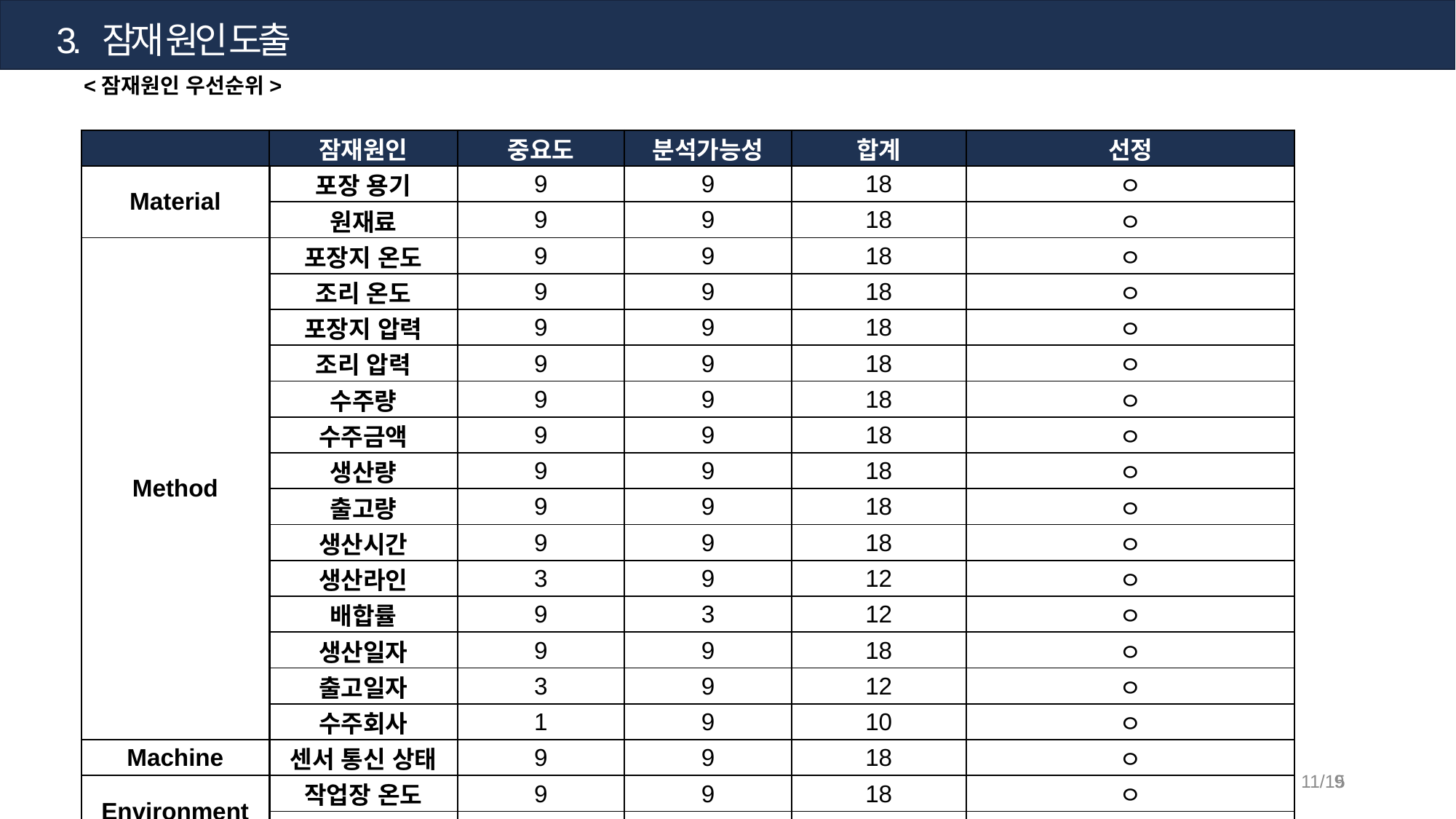

3.  잠재 원인 도출
<잠재원인 우선순위>
|  | 잠재원인 | 중요도 | 분석가능성 | 합계 | 선정 |
| --- | --- | --- | --- | --- | --- |
| Material | 포장 용기 | 9 | 9 | 18 | ㅇ |
|  | 원재료 | 9 | 9 | 18 | ㅇ |
| Method | 포장지 온도 | 9 | 9 | 18 | ㅇ |
|  | 조리 온도 | 9 | 9 | 18 | ㅇ |
|  | 포장지 압력 | 9 | 9 | 18 | ㅇ |
|  | 조리 압력 | 9 | 9 | 18 | ㅇ |
|  | 수주량 | 9 | 9 | 18 | ㅇ |
|  | 수주금액 | 9 | 9 | 18 | ㅇ |
|  | 생산량 | 9 | 9 | 18 | ㅇ |
|  | 출고량 | 9 | 9 | 18 | ㅇ |
|  | 생산시간 | 9 | 9 | 18 | ㅇ |
|  | 생산라인 | 3 | 9 | 12 | ㅇ |
|  | 배합률 | 9 | 3 | 12 | ㅇ |
|  | 생산일자 | 9 | 9 | 18 | ㅇ |
|  | 출고일자 | 3 | 9 | 12 | ㅇ |
|  | 수주회사 | 1 | 9 | 10 | ㅇ |
| Machine | 센서 통신 상태 | 9 | 9 | 18 | ㅇ |
| Environment | 작업장 온도 | 9 | 9 | 18 | ㅇ |
|  | 작업장 습도 | 9 | 9 | 18 | ㅇ |
9
11/15